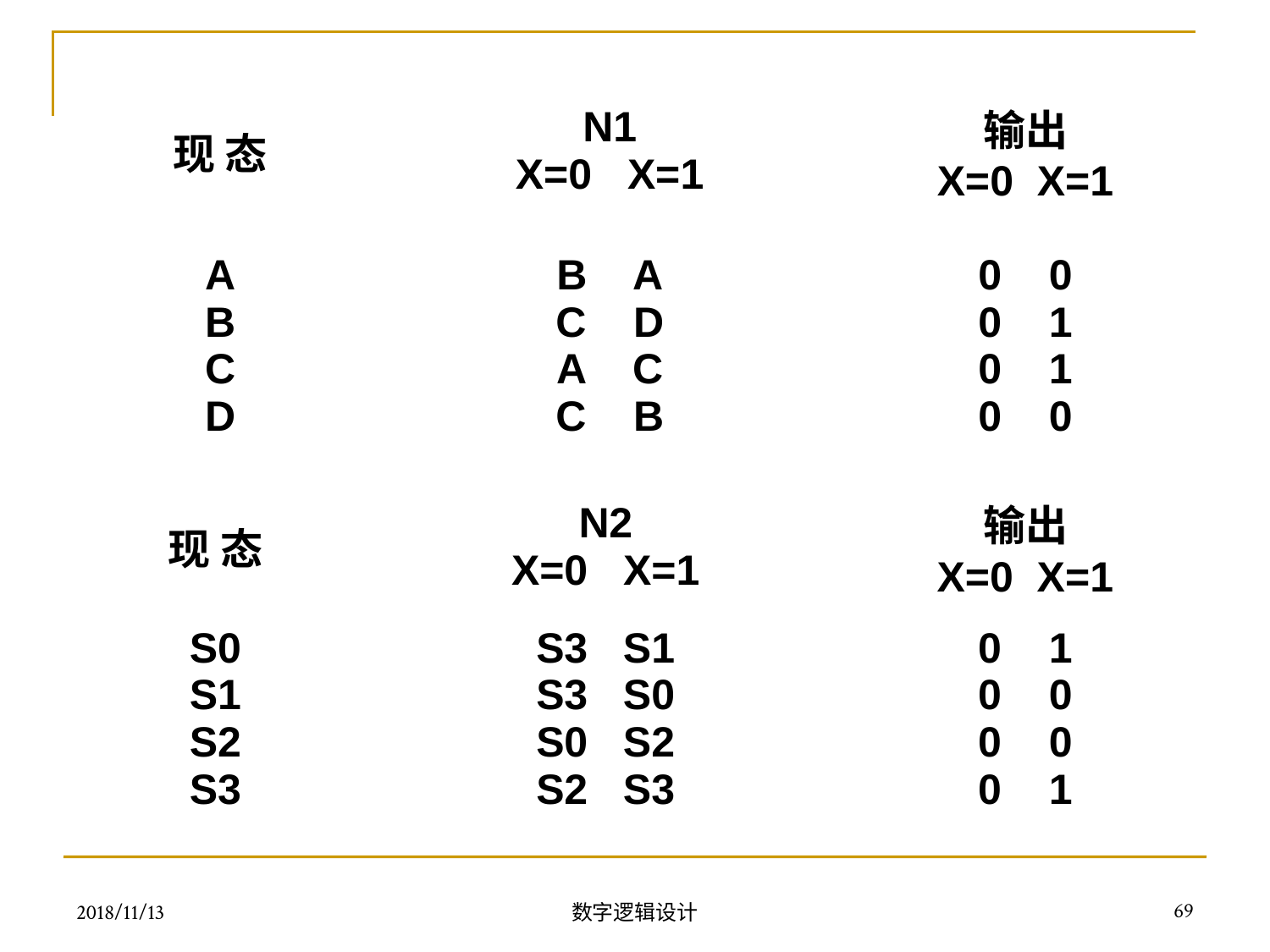

| 现 态 | N1 X=0 X=1 | 输出 X=0 X=1 |
| --- | --- | --- |
| A B C D | B A C D A C C B | 0 0 0 1 0 1 0 0 |

| 现 态 | N2 X=0 X=1 | 输出 X=0 X=1 |
| --- | --- | --- |
| S0 S1 S2 S3 | S3 S1 S3 S0 S0 S2 S2 S3 | 0 1 0 0 0 0 0 1 |
2018/11/13
69
数字逻辑设计